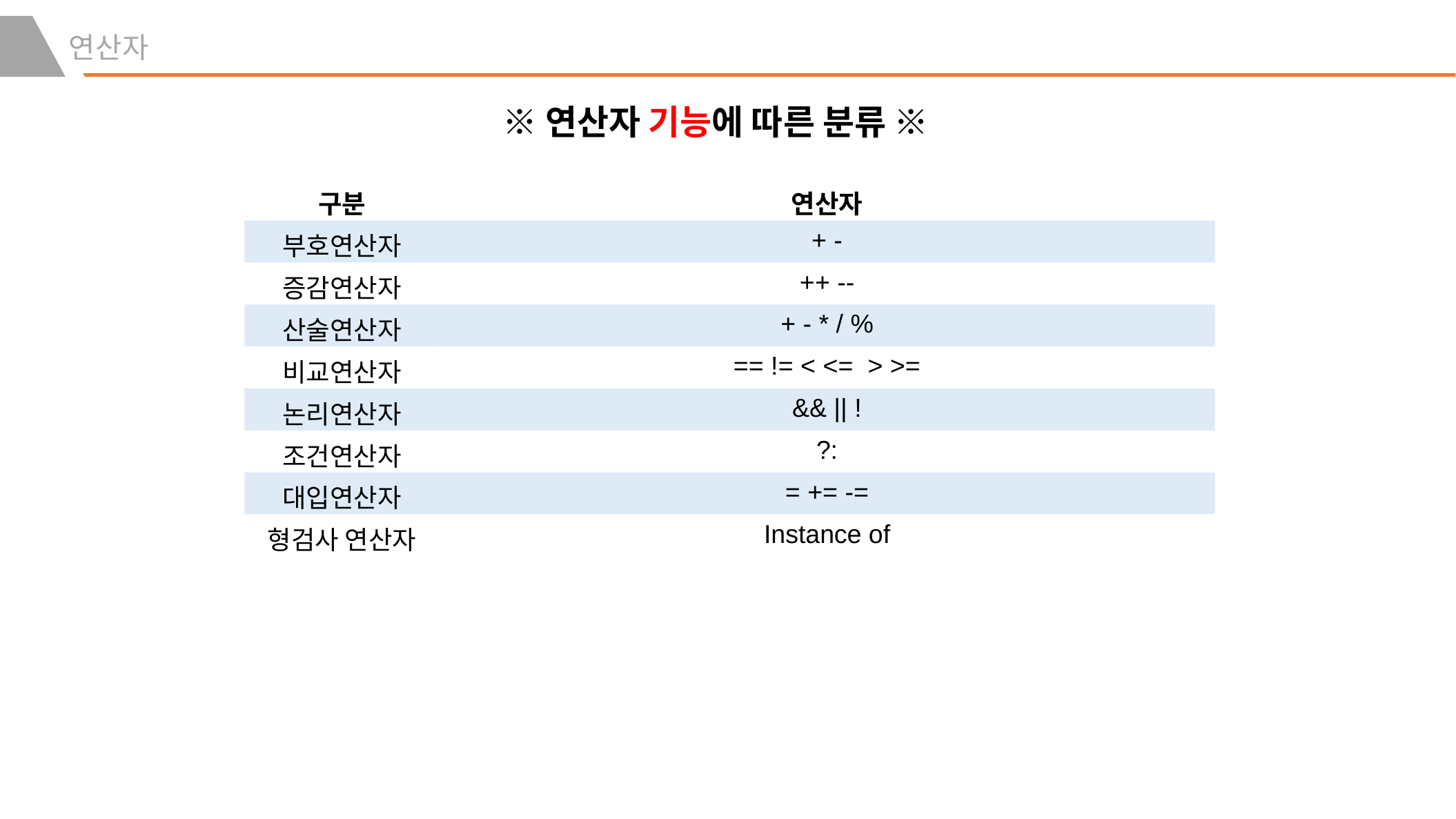

연산자

※연산자 기능에 따른 분류 ※
| 구분 | 연산자 |
| --- | --- |
| 부호연산자 | + - |
| 증감연산자 | ++ -- |
| 산술연산자 | + - \* / % |
| 비교연산자 | == != < <= > >= |
| 논리연산자 | && || ! |
| 조건연산자 | ?: |
| 대입연산자 | = += -= |
| 형검사 연산자 | Instance of |